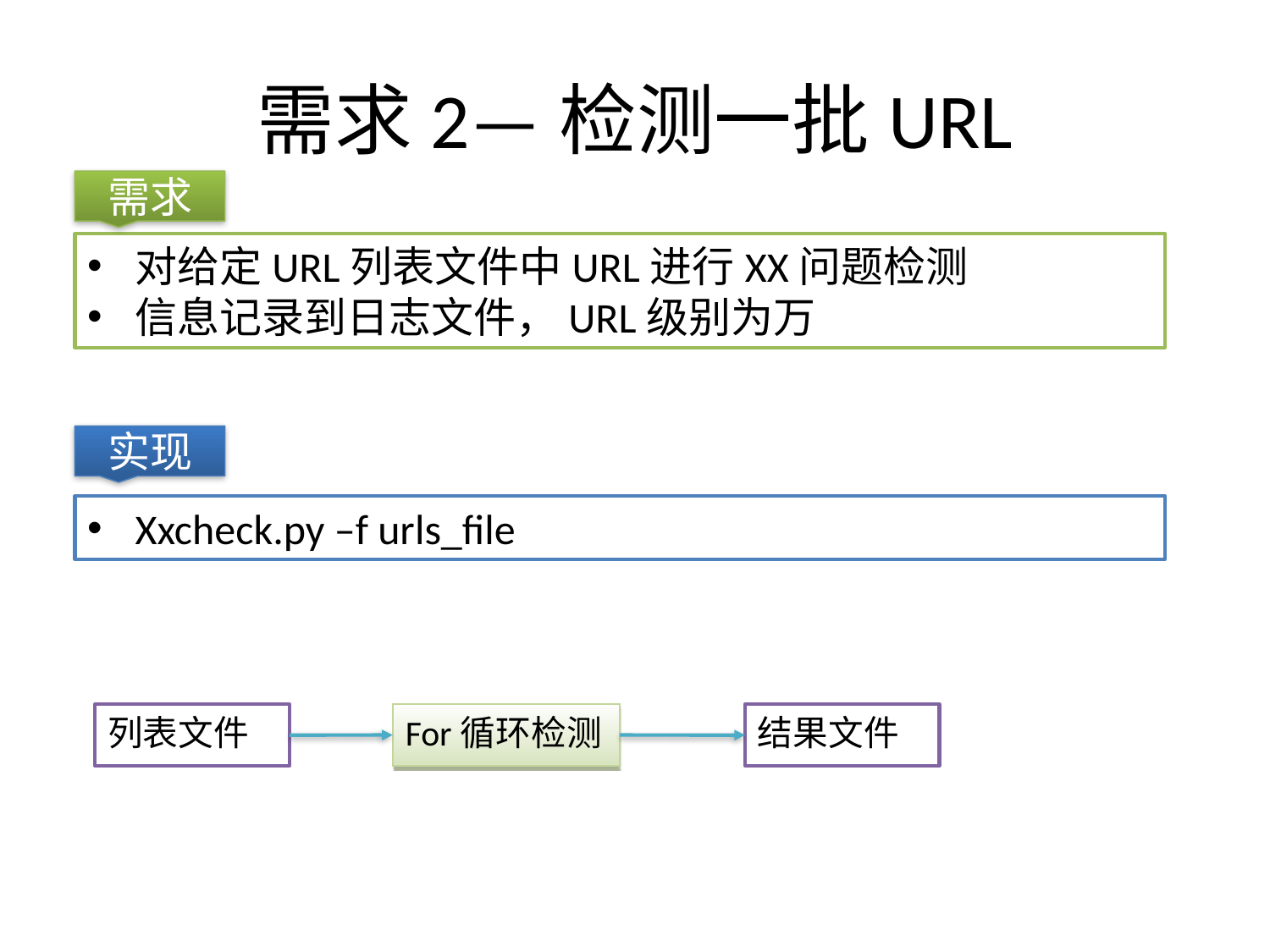

# 需求2—检测一批URL
需求
对给定URL列表文件中URL进行XX问题检测
信息记录到日志文件，URL级别为万
实现
Xxcheck.py –f urls_file
For循环检测
列表文件
结果文件